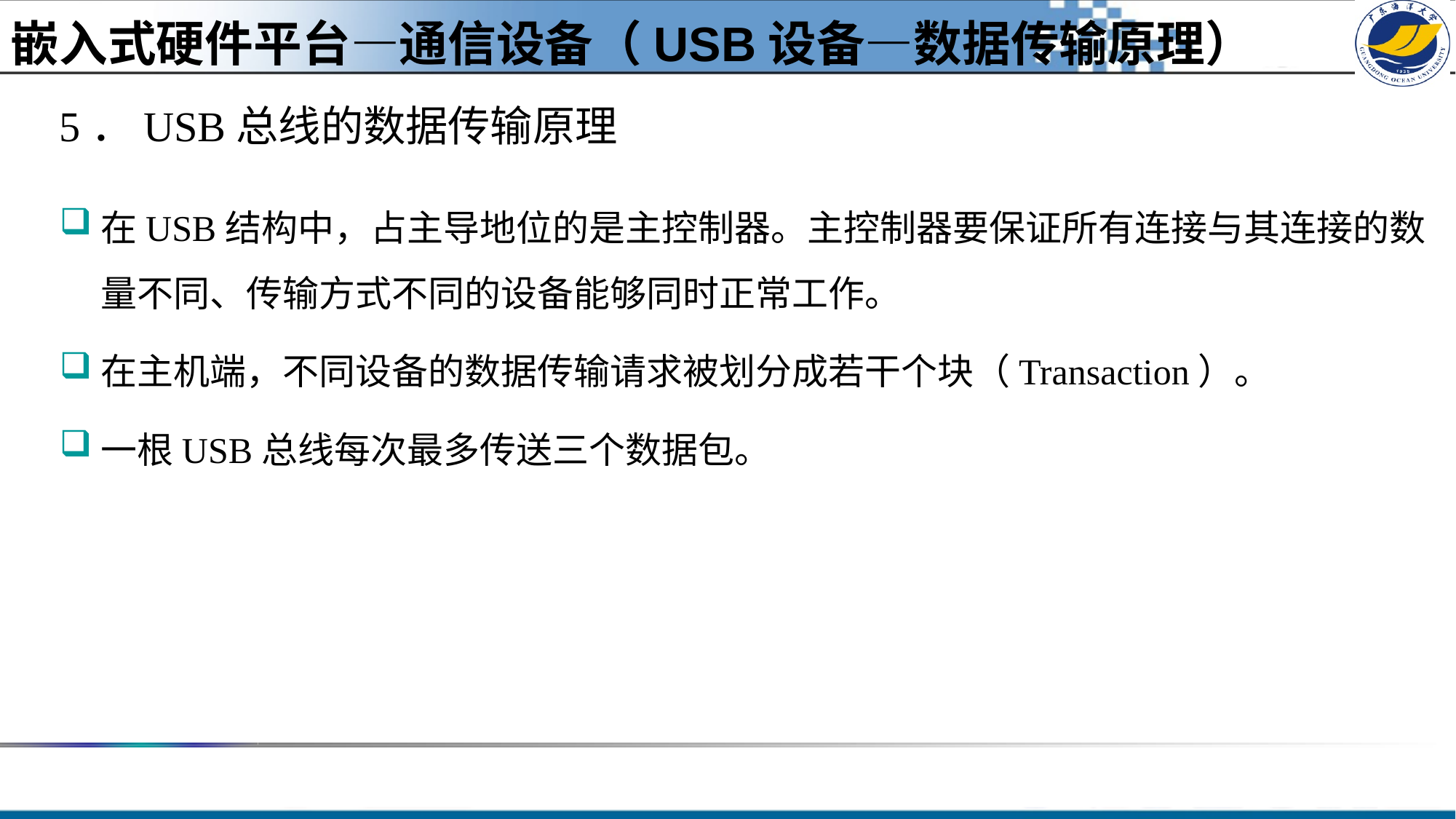

嵌入式硬件平台—通信设备（USB设备—数据传输原理）
# 5．USB总线的数据传输原理
在USB结构中，占主导地位的是主控制器。主控制器要保证所有连接与其连接的数量不同、传输方式不同的设备能够同时正常工作。
在主机端，不同设备的数据传输请求被划分成若干个块（Transaction）。
一根USB总线每次最多传送三个数据包。
118